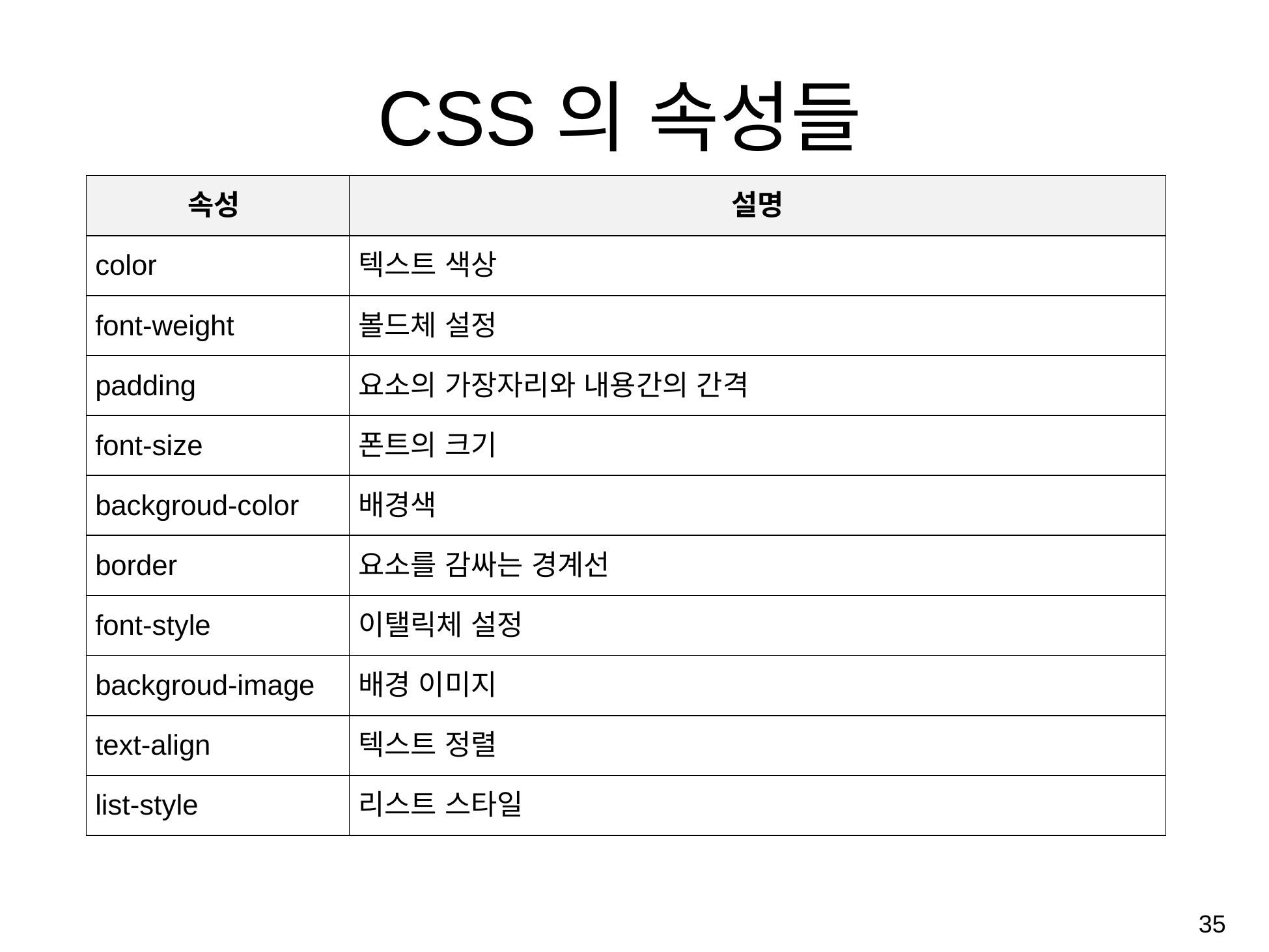

# CSS의 속성들
| 속성 | 설명 |
| --- | --- |
| color | 텍스트 색상 |
| font-weight | 볼드체 설정 |
| padding | 요소의 가장자리와 내용간의 간격 |
| font-size | 폰트의 크기 |
| backgroud-color | 배경색 |
| border | 요소를 감싸는 경계선 |
| font-style | 이탤릭체 설정 |
| backgroud-image | 배경 이미지 |
| text-align | 텍스트 정렬 |
| list-style | 리스트 스타일 |
35